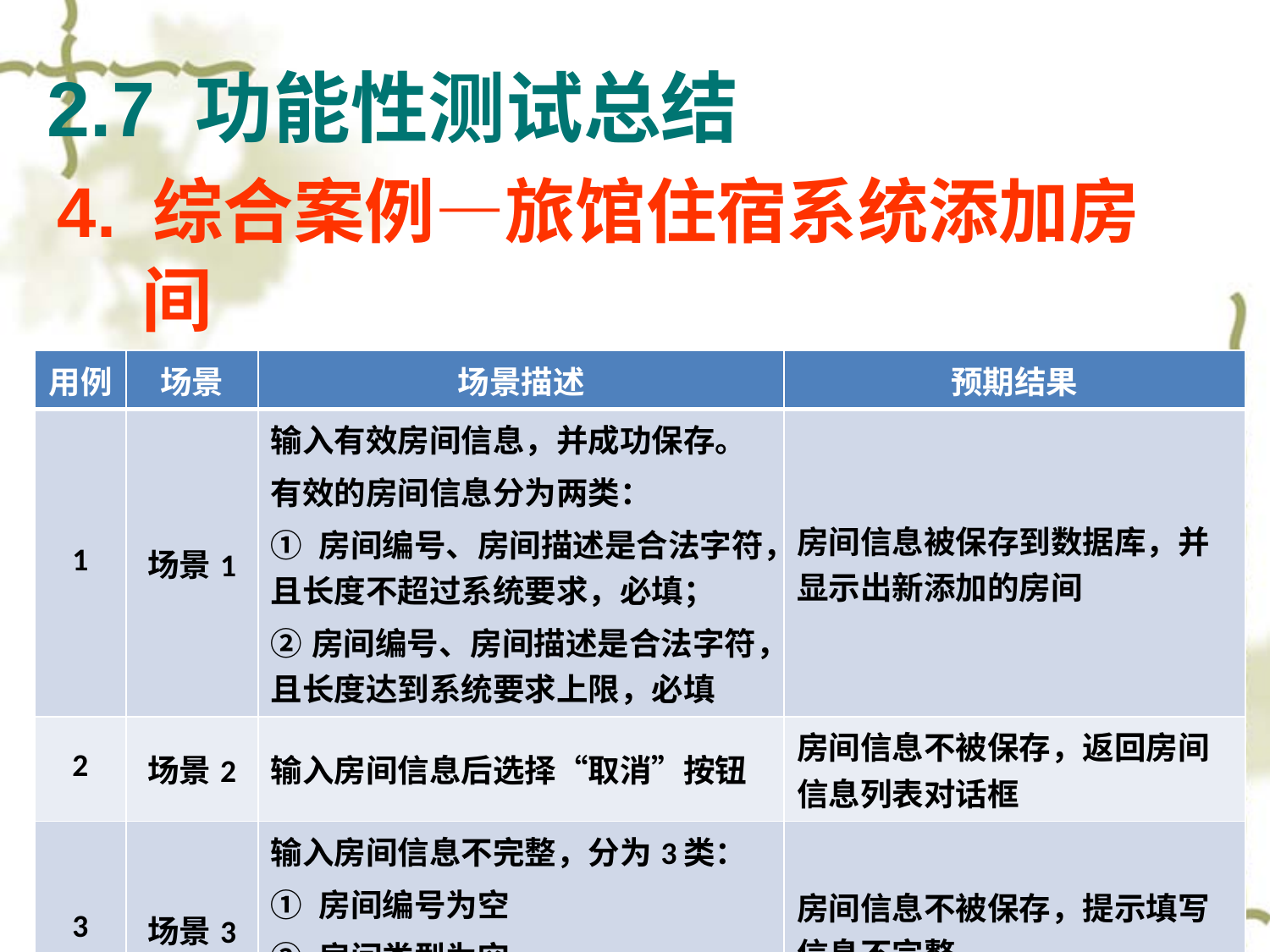

# 2.7 功能性测试总结
4. 综合案例—旅馆住宿系统添加房间
(2) 细节分析细化用例
| 用例 | 场景 | 场景描述 | 预期结果 |
| --- | --- | --- | --- |
| 1 | 场景1 | 输入有效房间信息，并成功保存。 有效的房间信息分为两类： ① 房间编号、房间描述是合法字符，且长度不超过系统要求，必填； ②房间编号、房间描述是合法字符，且长度达到系统要求上限，必填 | 房间信息被保存到数据库，并显示出新添加的房间 |
| 2 | 场景2 | 输入房间信息后选择“取消”按钮 | 房间信息不被保存，返回房间信息列表对话框 |
| 3 | 场景3 | 输入房间信息不完整，分为3类： ① 房间编号为空 ② 房间类型为空 ③ 房间描述为空 | 房间信息不被保存，提示填写信息不完整 |